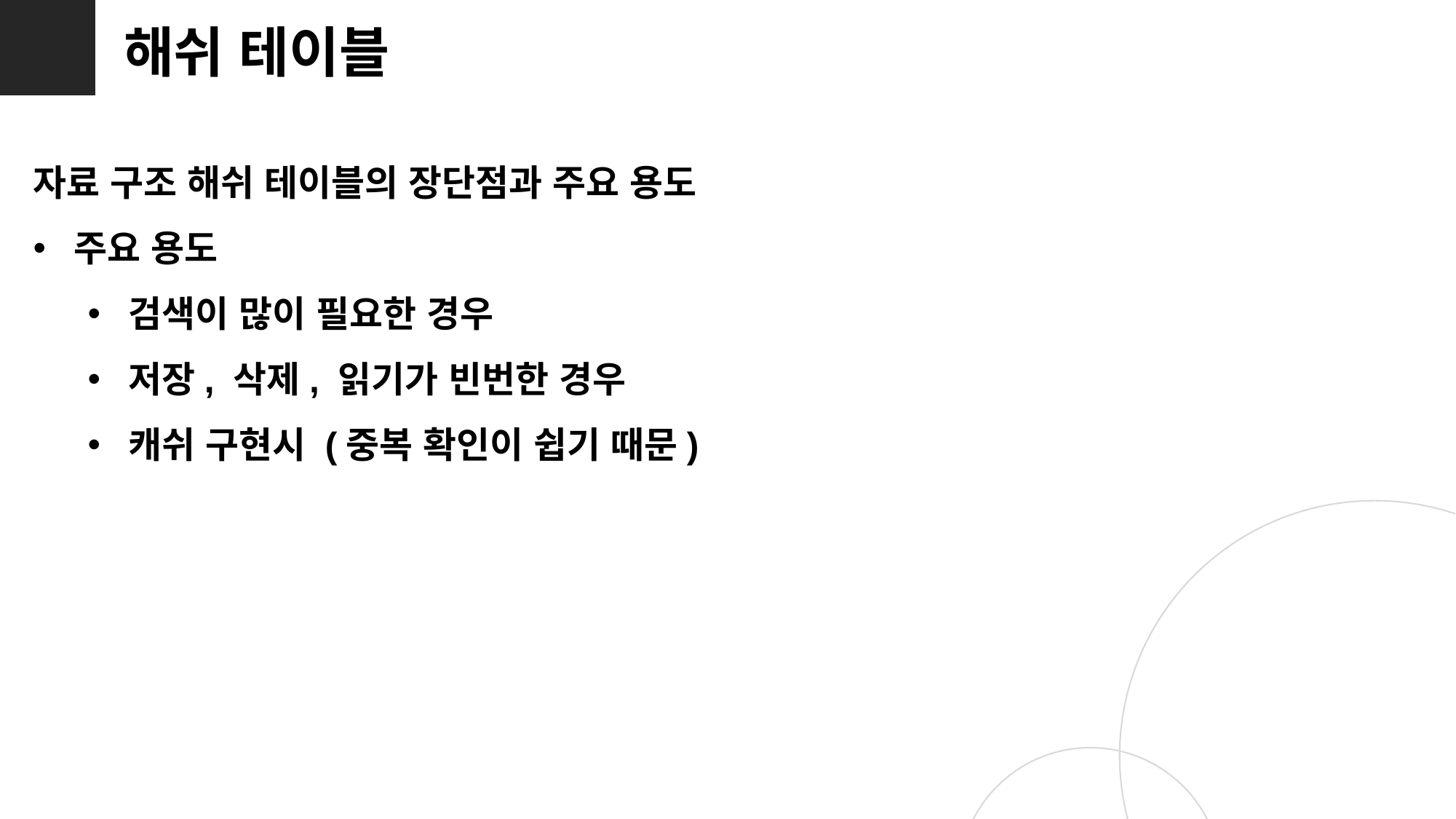

해쉬 테이블
자료 구조 해쉬 테이블의 장단점과 주요 용도
주요 용도
검색이 많이 필요한 경우
저장, 삭제, 읽기가 빈번한 경우
캐쉬 구현시 (중복 확인이 쉽기 때문)